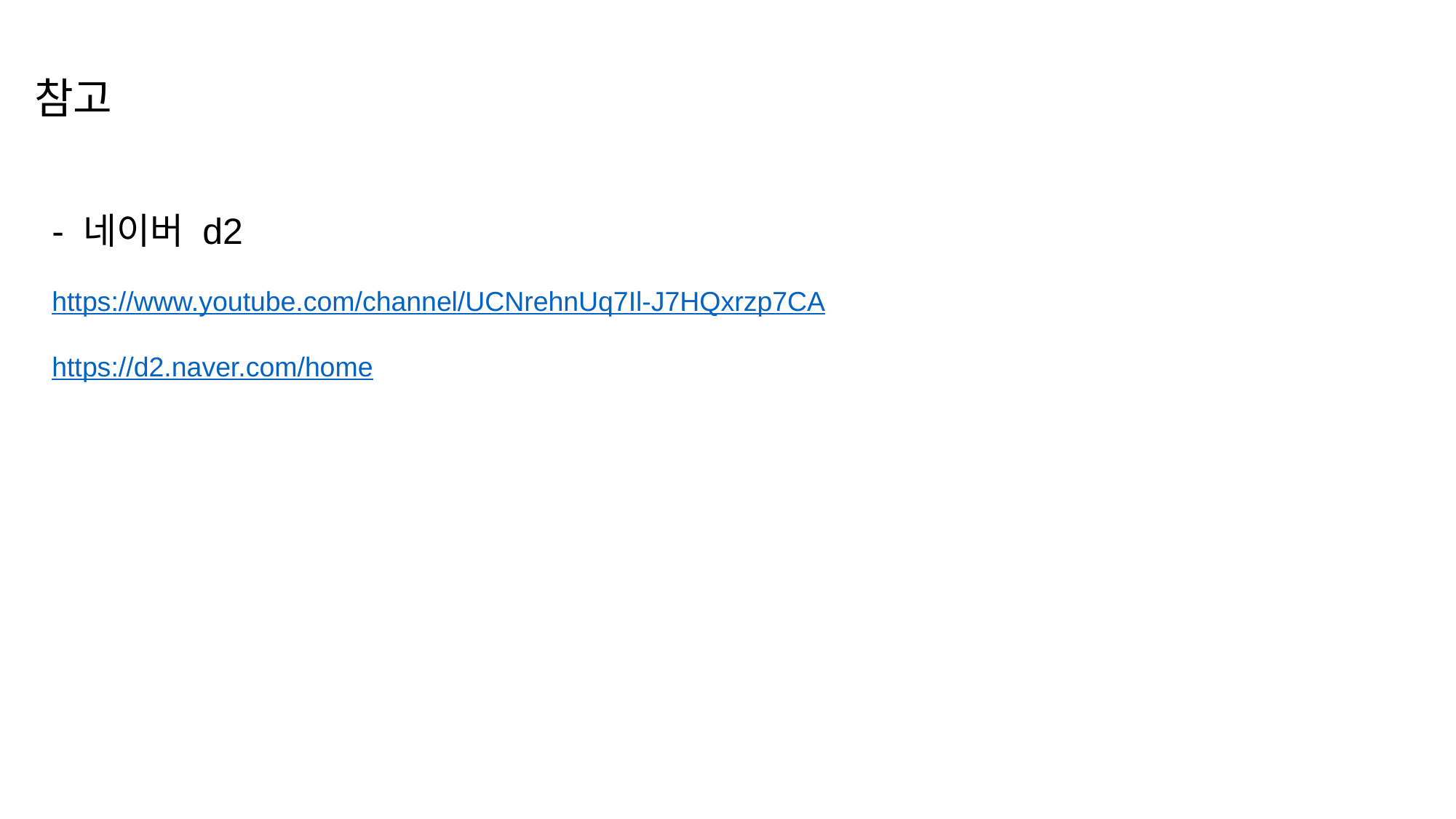

# 참고
- 네이버 d2

https://www.youtube.com/channel/UCNrehnUq7Il-J7HQxrzp7CA

https://d2.naver.com/home